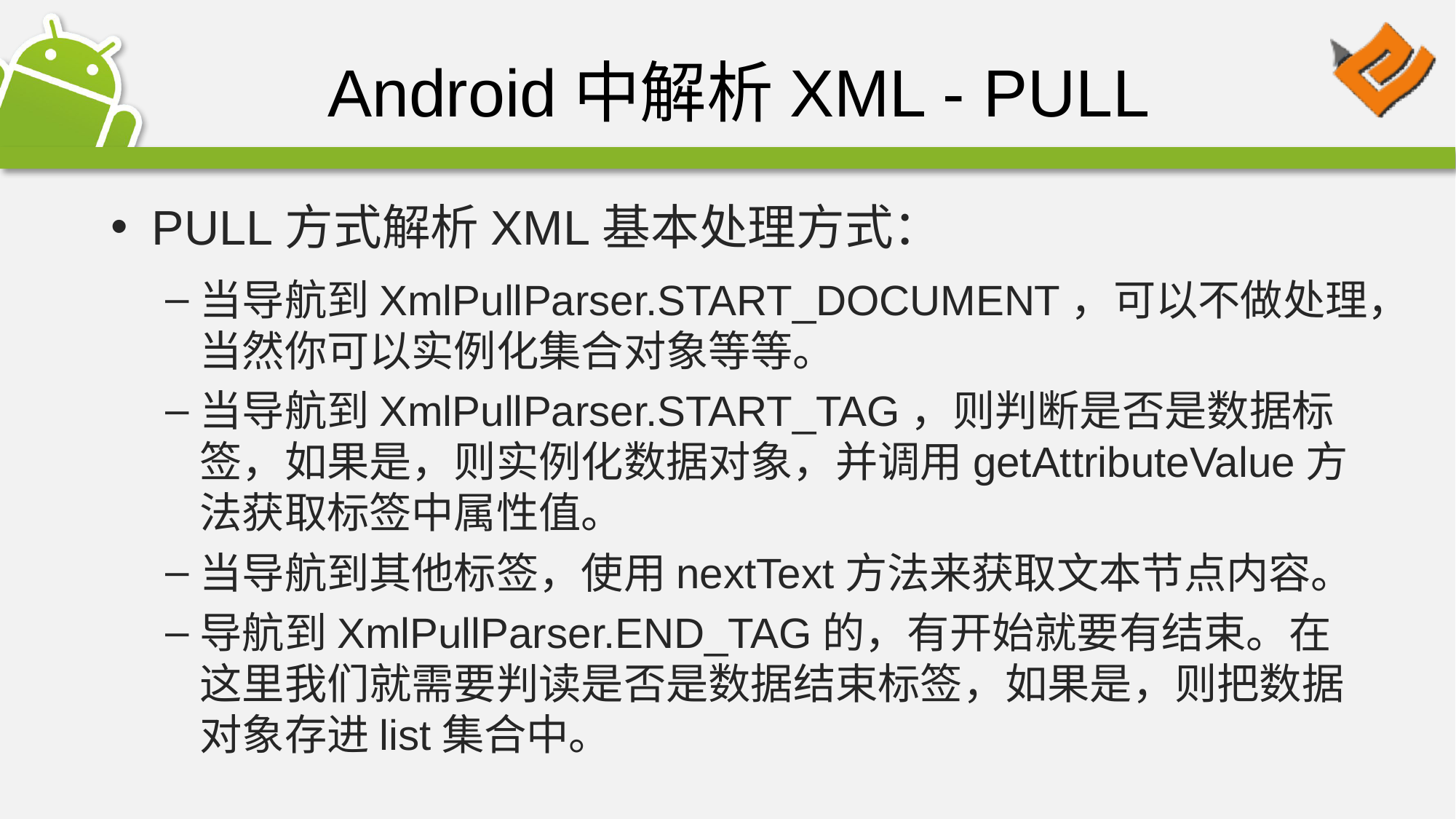

# Android中解析XML - PULL
PULL方式解析XML基本处理方式：
当导航到XmlPullParser.START_DOCUMENT，可以不做处理，当然你可以实例化集合对象等等。
当导航到XmlPullParser.START_TAG，则判断是否是数据标签，如果是，则实例化数据对象，并调用getAttributeValue方法获取标签中属性值。
当导航到其他标签，使用nextText方法来获取文本节点内容。
导航到XmlPullParser.END_TAG的，有开始就要有结束。在这里我们就需要判读是否是数据结束标签，如果是，则把数据对象存进list集合中。